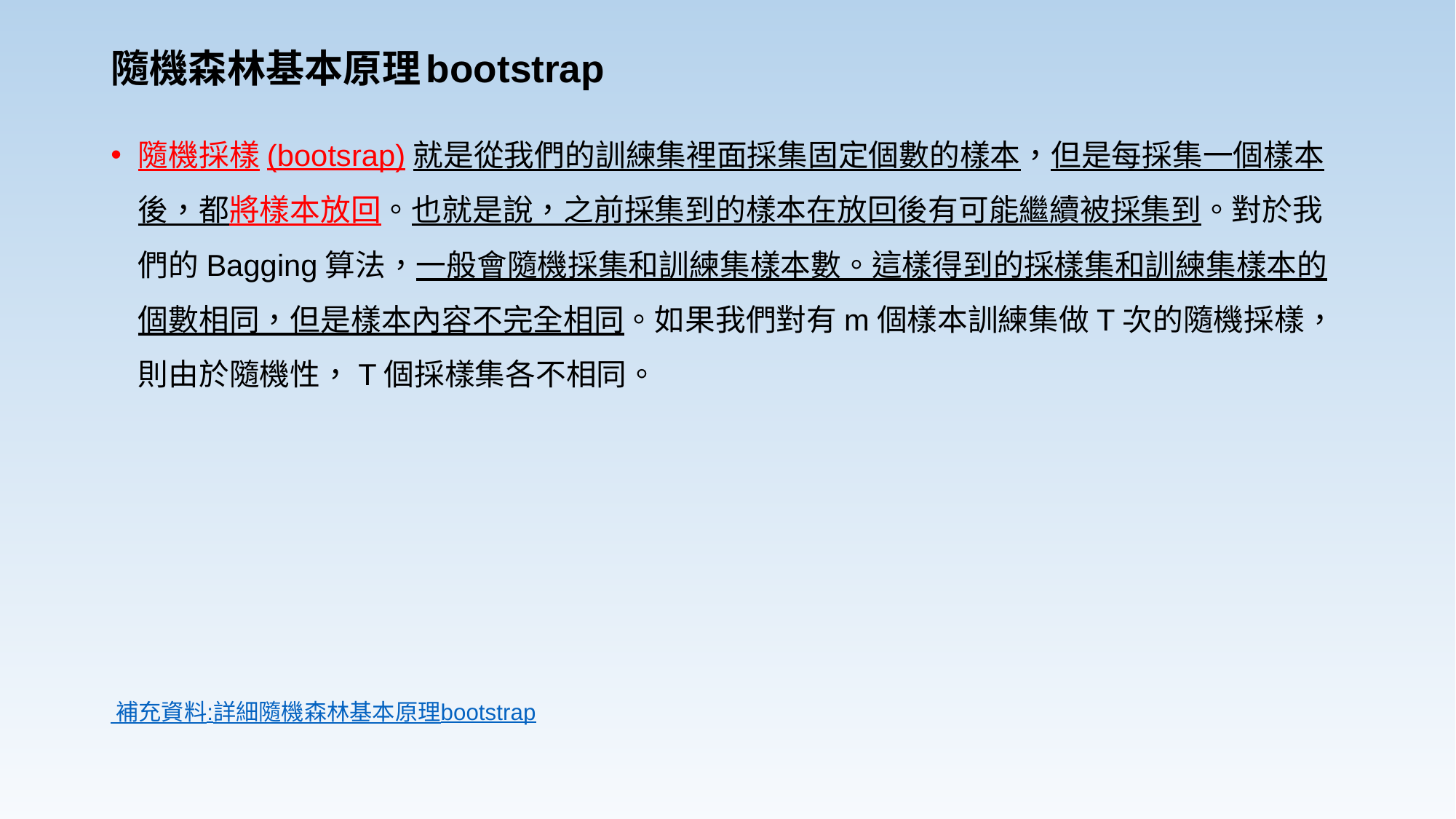

# 隨機森林基本原理bootstrap
隨機採樣(bootsrap)就是從我們的訓練集裡面採集固定個數的樣本，但是每採集一個樣本後，都將樣本放回。也就是說，之前採集到的樣本在放回後有可能繼續被採集到。對於我們的Bagging算法，一般會隨機採集和訓練集樣本數。這樣得到的採樣集和訓練集樣本的個數相同，但是樣本內容不完全相同。如果我們對有m個樣本訓練集做T次的隨機採樣，則由於隨機性，T個採樣集各不相同。

 補充資料:詳細隨機森林基本原理bootstrap